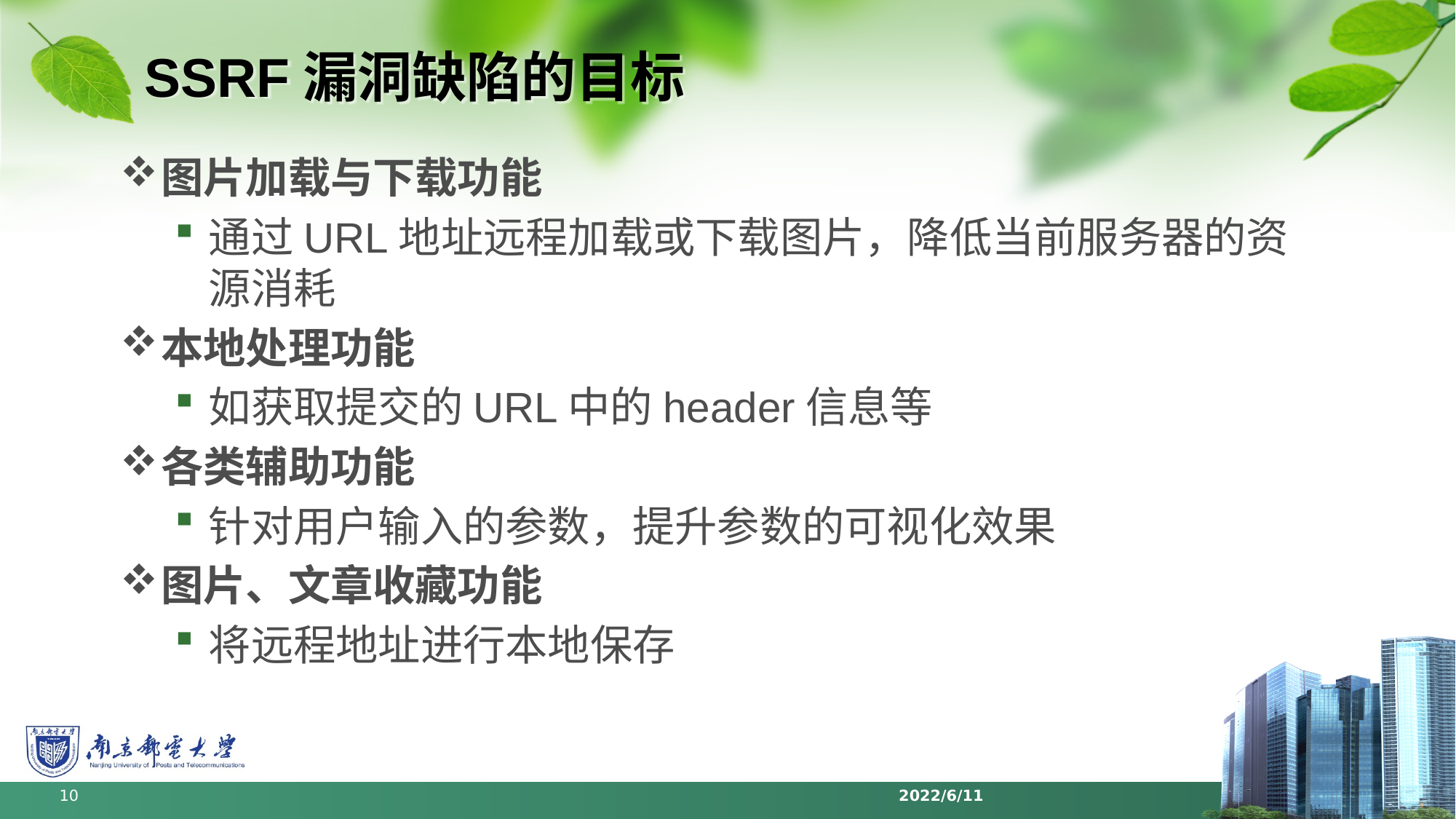

# SSRF漏洞缺陷的目标
图片加载与下载功能
通过URL地址远程加载或下载图片，降低当前服务器的资源消耗
本地处理功能
如获取提交的URL中的header信息等
各类辅助功能
针对用户输入的参数，提升参数的可视化效果
图片、文章收藏功能
将远程地址进行本地保存

10
2022/6/11